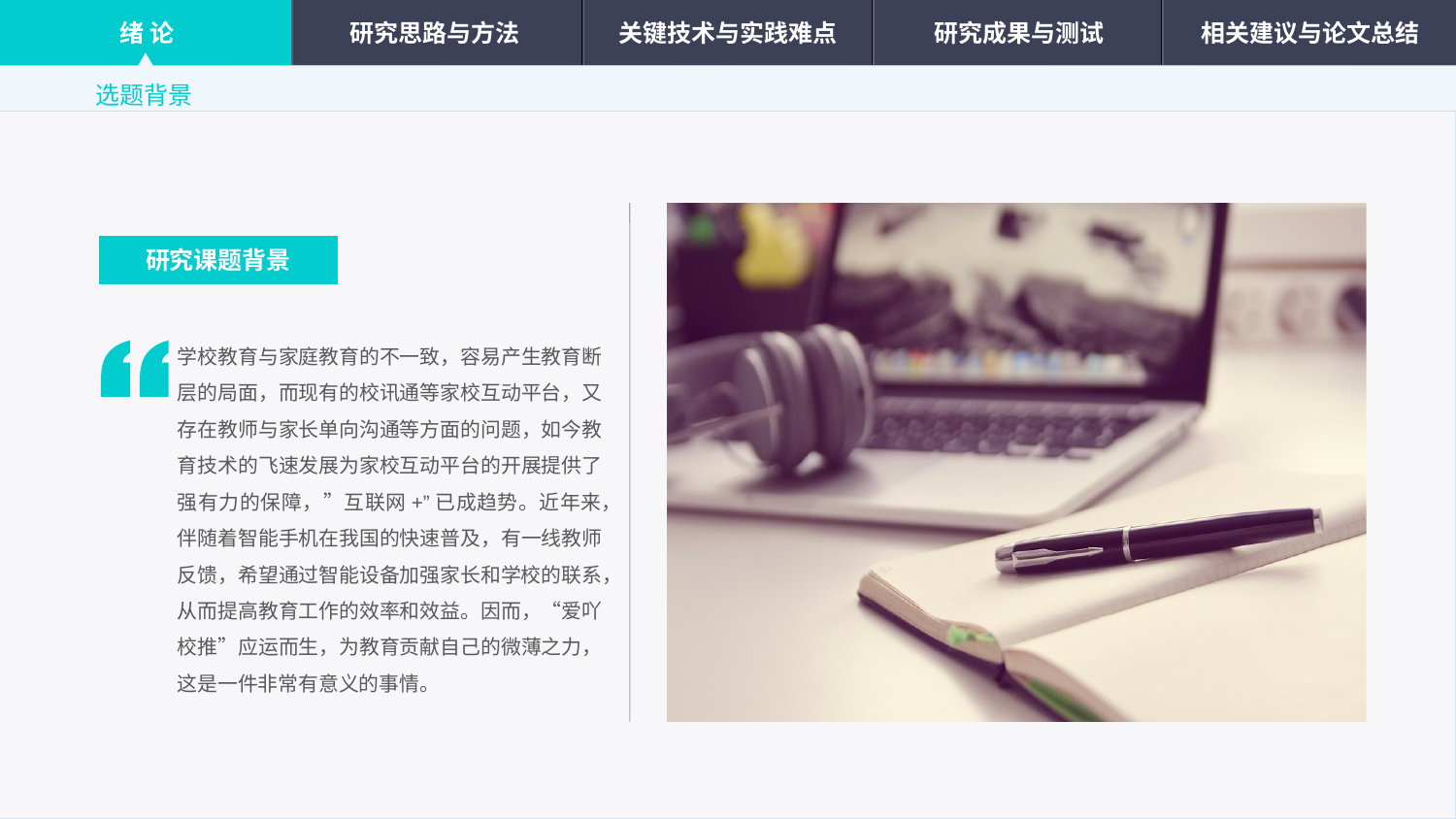

绪 论
研究思路与方法
关键技术与实践难点
研究成果与测试
相关建议与论文总结
选题背景

研究课题背景
学校教育与家庭教育的不一致，容易产生教育断层的局面，而现有的校讯通等家校互动平台，又存在教师与家长单向沟通等方面的问题，如今教育技术的飞速发展为家校互动平台的开展提供了强有力的保障，”互联网+”已成趋势。近年来，伴随着智能手机在我国的快速普及，有一线教师反馈，希望通过智能设备加强家长和学校的联系，从而提高教育工作的效率和效益。因而，“爱吖校推”应运而生，为教育贡献自己的微薄之力，这是一件非常有意义的事情。